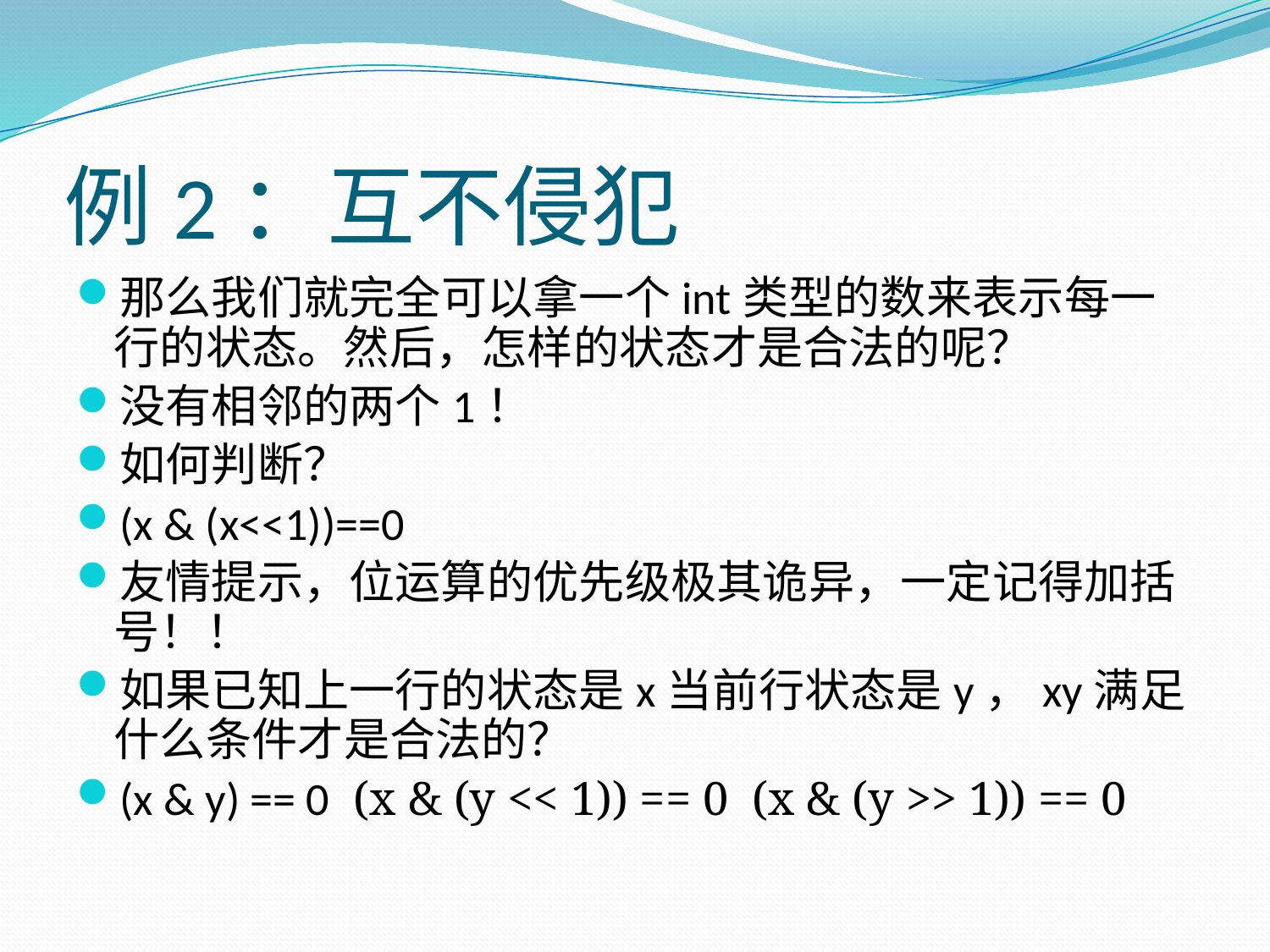

# 例2：互不侵犯
那么我们就完全可以拿一个int类型的数来表示每一行的状态。然后，怎样的状态才是合法的呢？
没有相邻的两个1！
如何判断？
(x & (x<<1))==0
友情提示，位运算的优先级极其诡异，一定记得加括号！！
如果已知上一行的状态是x当前行状态是y，xy满足什么条件才是合法的？
(x & y) == 0  (x & (y << 1)) == 0  (x & (y >> 1)) == 0